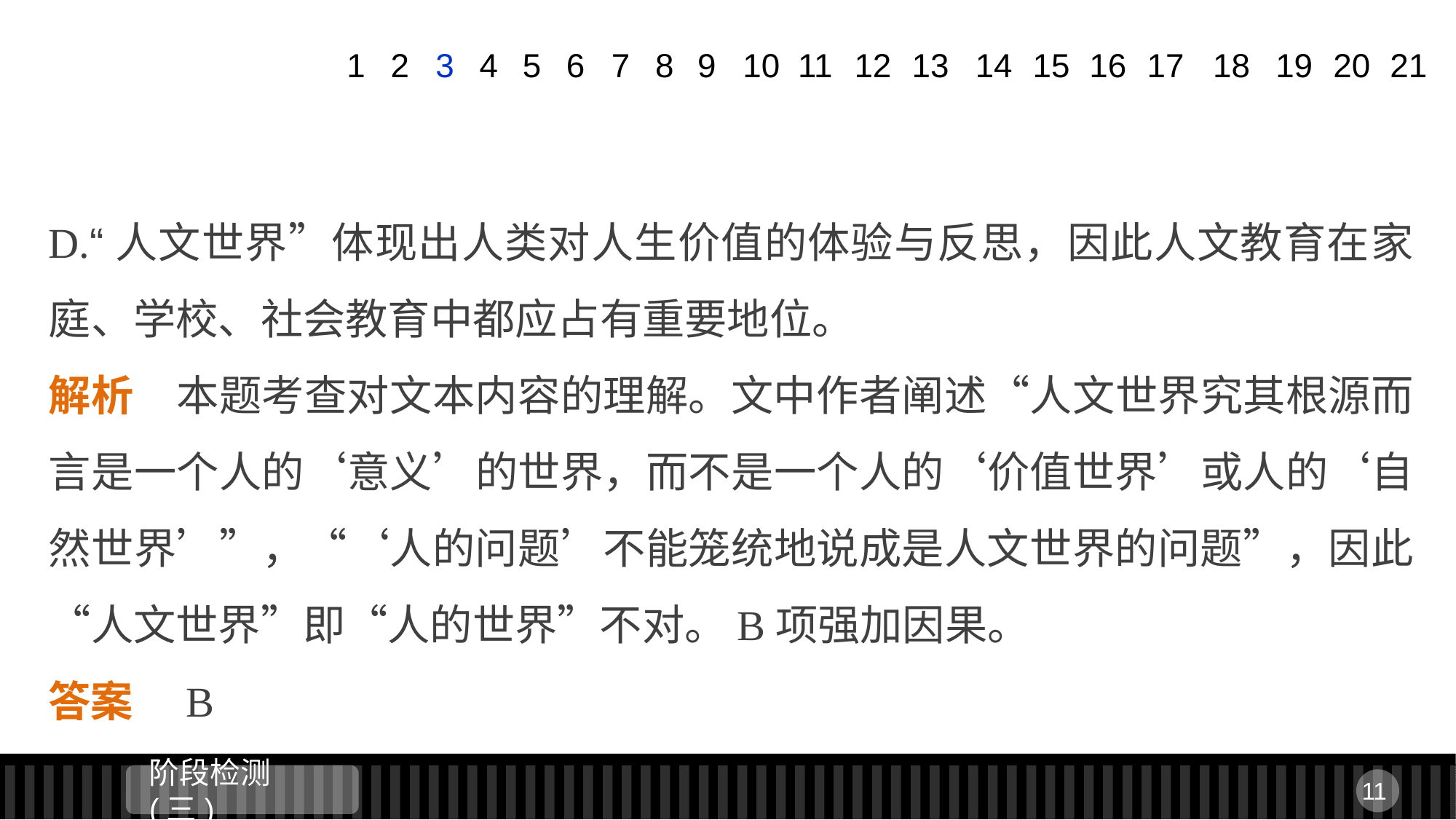

1
2
3
4
5
6
7
8
9
11
12
13
14
15
16
17
18
19
20
21
10
D.“人文世界”体现出人类对人生价值的体验与反思，因此人文教育在家庭、学校、社会教育中都应占有重要地位。
解析　本题考查对文本内容的理解。文中作者阐述“人文世界究其根源而言是一个人的‘意义’的世界，而不是一个人的‘价值世界’或人的‘自然世界’”，“‘人的问题’不能笼统地说成是人文世界的问题”，因此“人文世界”即“人的世界”不对。B项强加因果。
答案　B